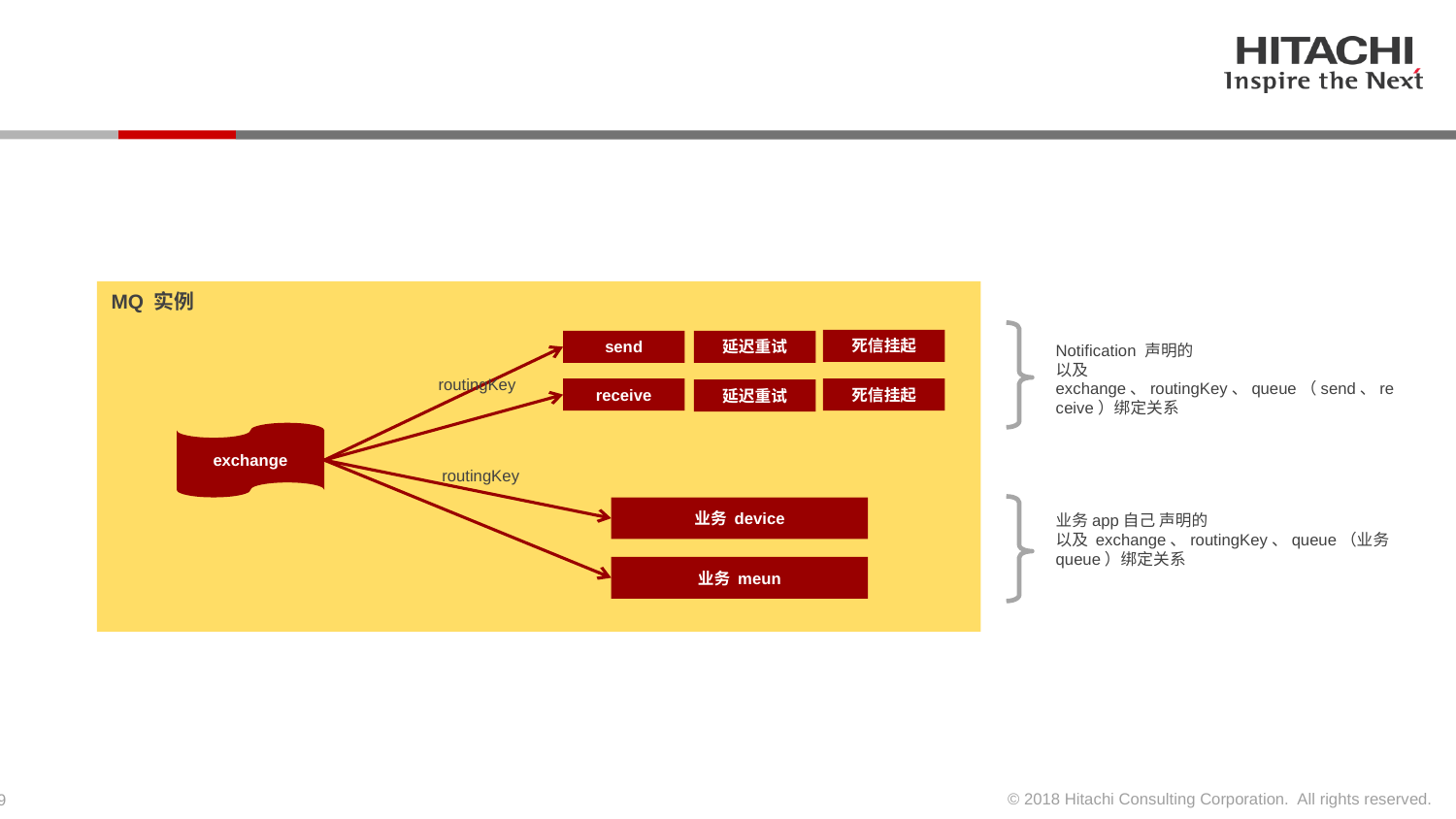

#
MQ 实例

死信挂起
send
延迟重试
Notification 声明的
以及 exchange、routingKey、queue（send、receive）绑定关系
routingKey
receive
死信挂起
延迟重试
exchange
routingKey

业务 device
业务app自己 声明的
以及 exchange、routingKey、queue（业务queue）绑定关系
业务 meun